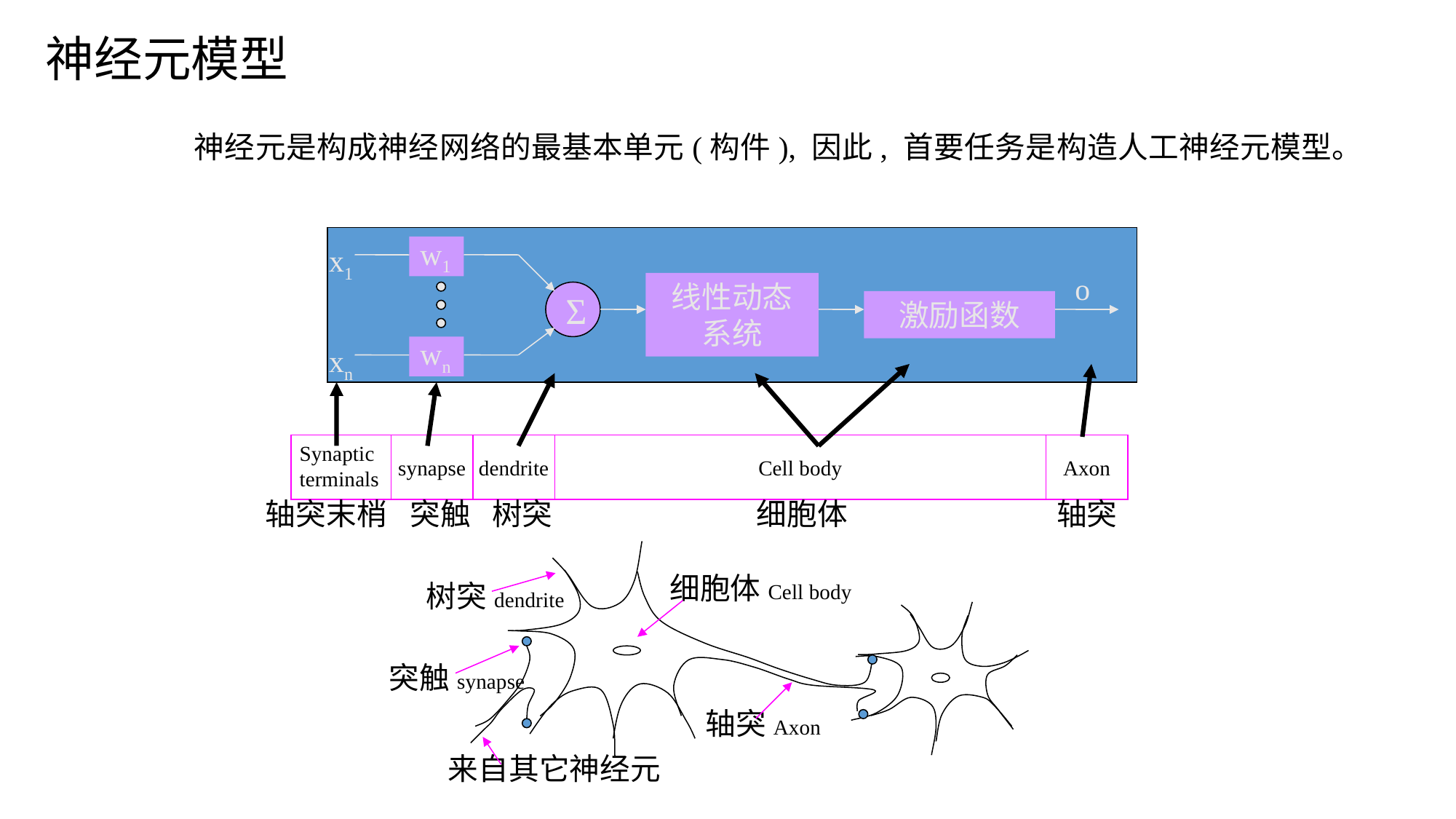

神经元模型
神经元是构成神经网络的最基本单元(构件), 因此, 首要任务是构造人工神经元模型。

x1
w1

o
线性动态系统

Σ
激励函数

xn
wn

Synaptic
terminals
synapse
dendrite
Cell body
Axon
轴突末梢
突触
树突
细胞体
轴突

细胞体Cell body

树突dendrite

突触synapse

轴突Axon

来自其它神经元